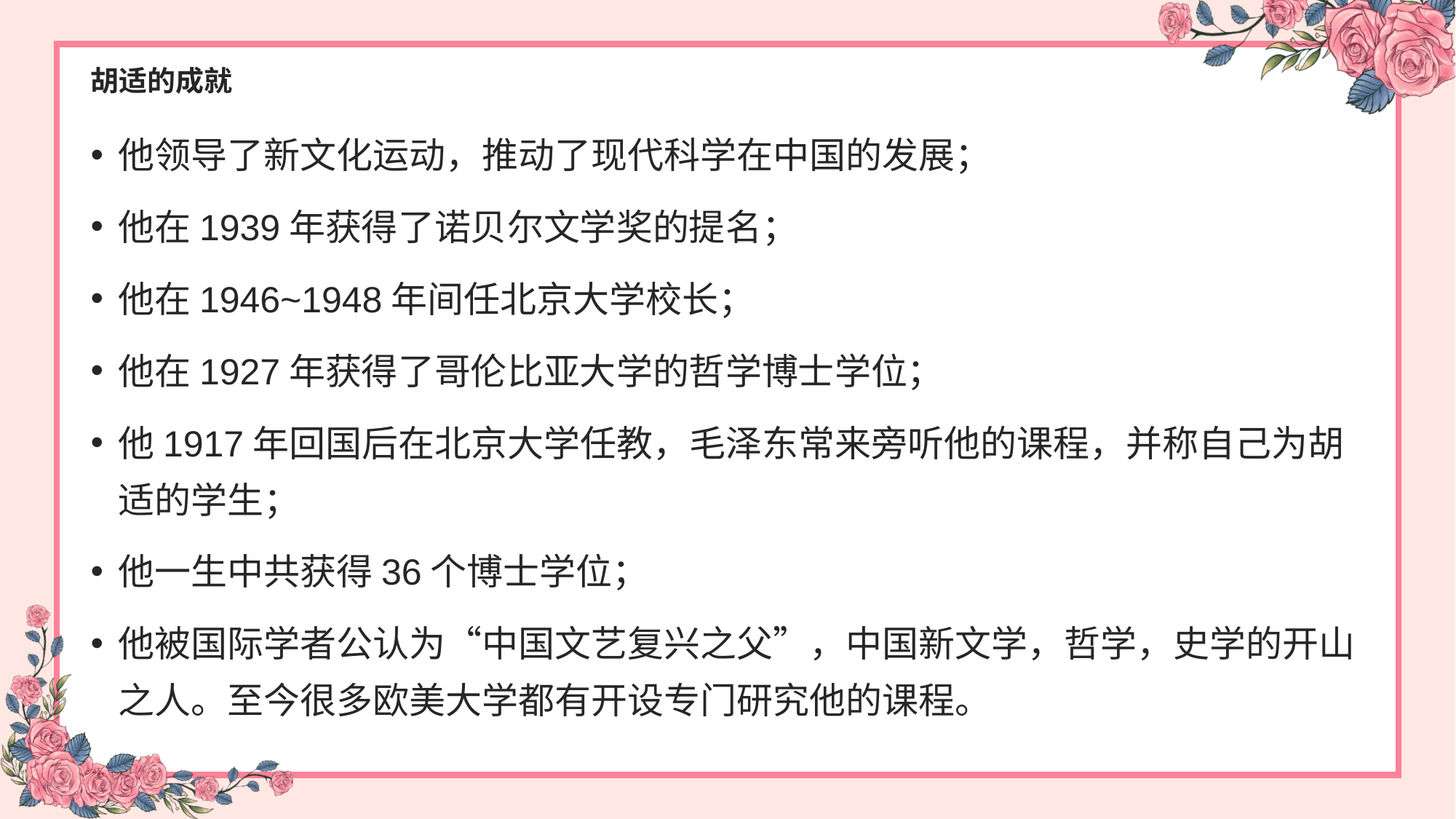

# 胡适的成就
他领导了新文化运动，推动了现代科学在中国的发展；
他在1939年获得了诺贝尔文学奖的提名；
他在1946~1948年间任北京大学校长；
他在1927年获得了哥伦比亚大学的哲学博士学位；
他1917年回国后在北京大学任教，毛泽东常来旁听他的课程，并称自己为胡适的学生；
他一生中共获得36个博士学位；
他被国际学者公认为“中国文艺复兴之父”，中国新文学，哲学，史学的开山之人。至今很多欧美大学都有开设专门研究他的课程。